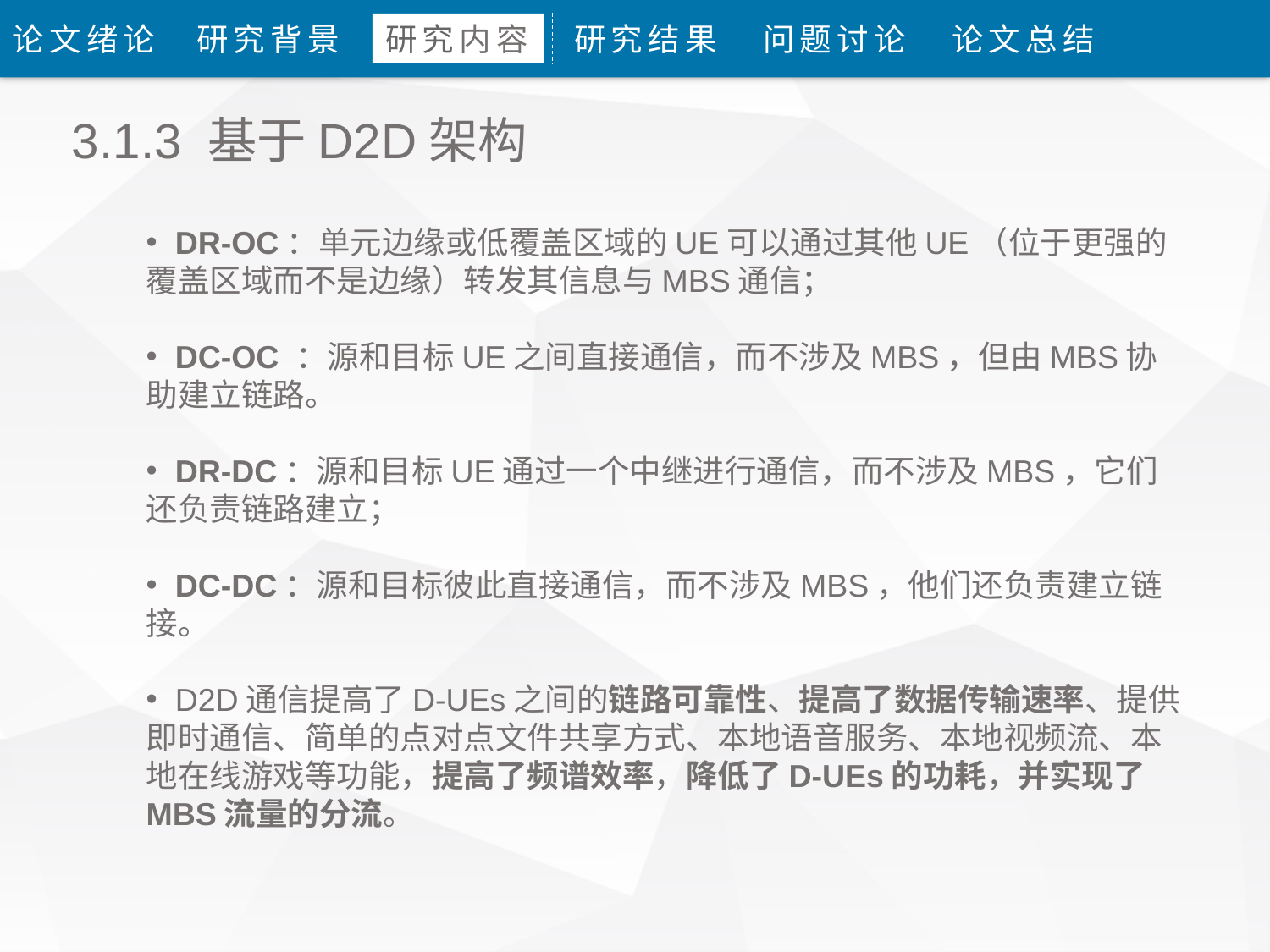

论文绪论
研究背景
研究内容
研究结果
问题讨论
论文总结

3.1.3 基于D2D架构
  DR-OC：单元边缘或低覆盖区域的UE可以通过其他UE（位于更强的覆盖区域而不是边缘）转发其信息与MBS通信；

  DC-OC ：源和目标UE之间直接通信，而不涉及MBS，但由MBS协助建立链路。

  DR-DC：源和目标UE通过一个中继进行通信，而不涉及MBS，它们还负责链路建立；

  DC-DC：源和目标彼此直接通信，而不涉及MBS，他们还负责建立链接。

  D2D通信提高了D-UEs之间的链路可靠性、提高了数据传输速率、提供即时通信、简单的点对点文件共享方式、本地语音服务、本地视频流、本地在线游戏等功能，提高了频谱效率，降低了D-UEs的功耗，并实现了MBS流量的分流。